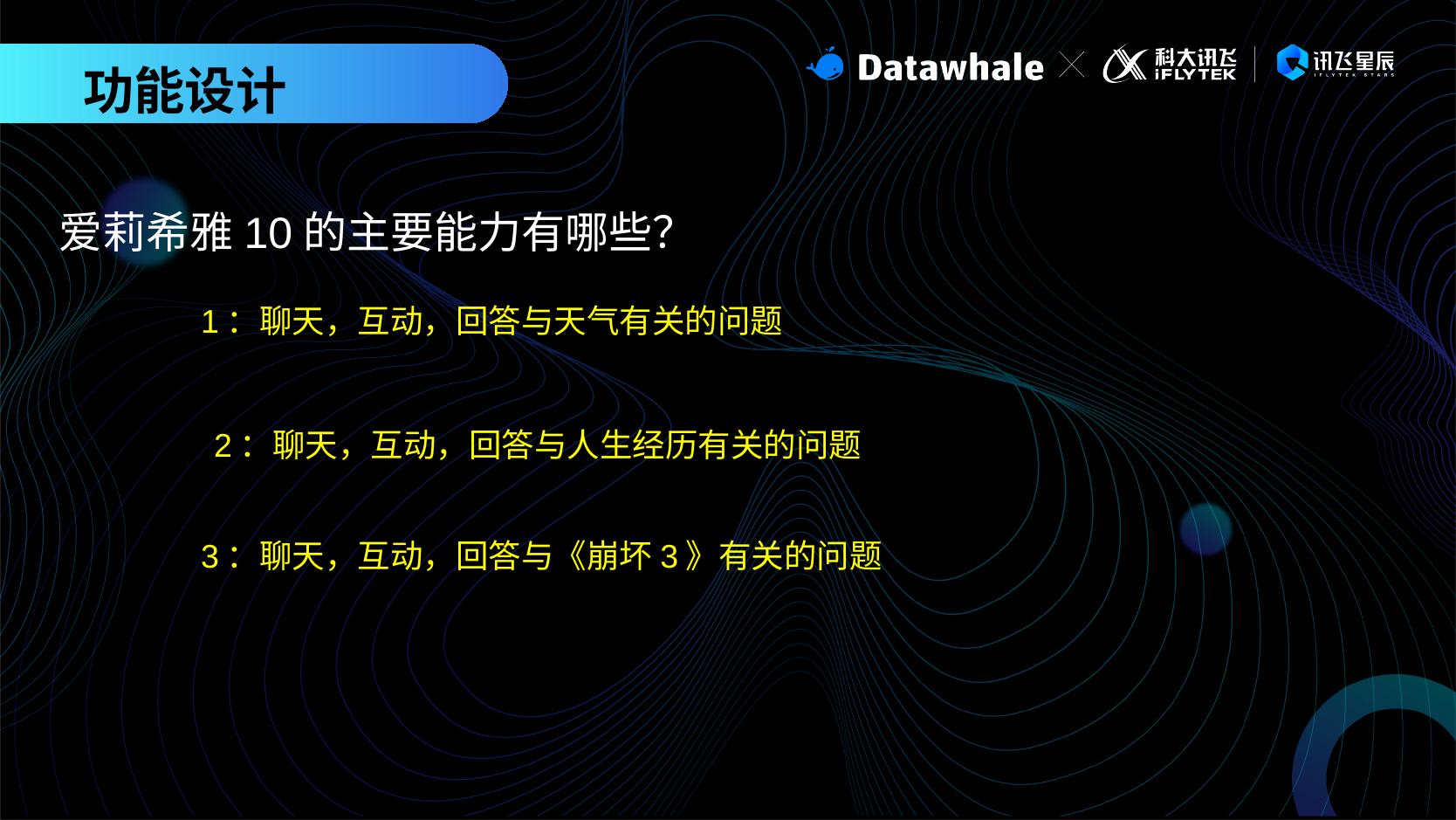

功能设计
爱莉希雅10的主要能力有哪些？
1：聊天，互动，回答与天气有关的问题
2：聊天，互动，回答与人生经历有关的问题
3：聊天，互动，回答与《崩坏3》有关的问题